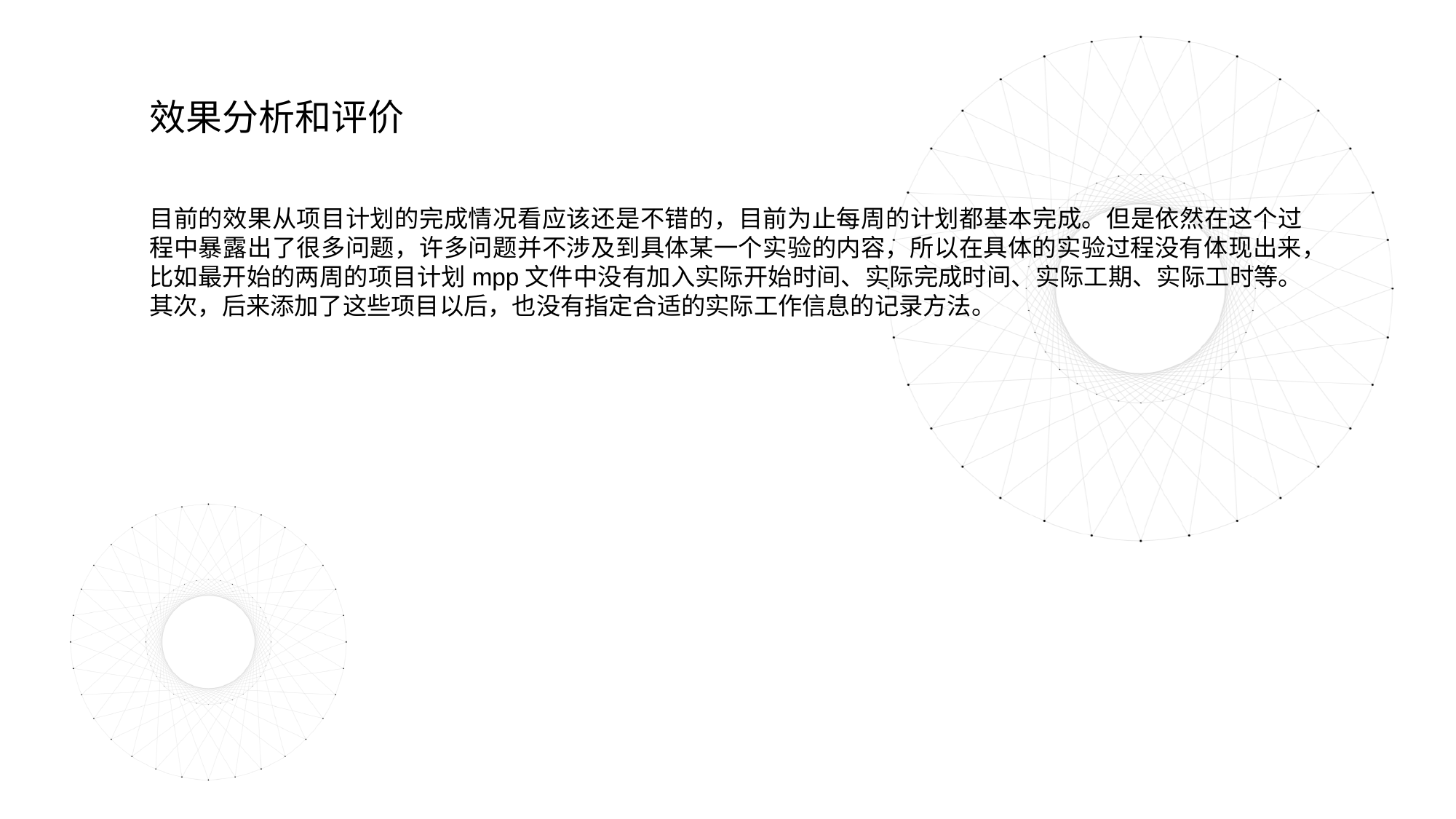

效果分析和评价
目前的效果从项目计划的完成情况看应该还是不错的，目前为止每周的计划都基本完成。但是依然在这个过程中暴露出了很多问题，许多问题并不涉及到具体某一个实验的内容，所以在具体的实验过程没有体现出来，比如最开始的两周的项目计划mpp文件中没有加入实际开始时间、实际完成时间、实际工期、实际工时等。其次，后来添加了这些项目以后，也没有指定合适的实际工作信息的记录方法。